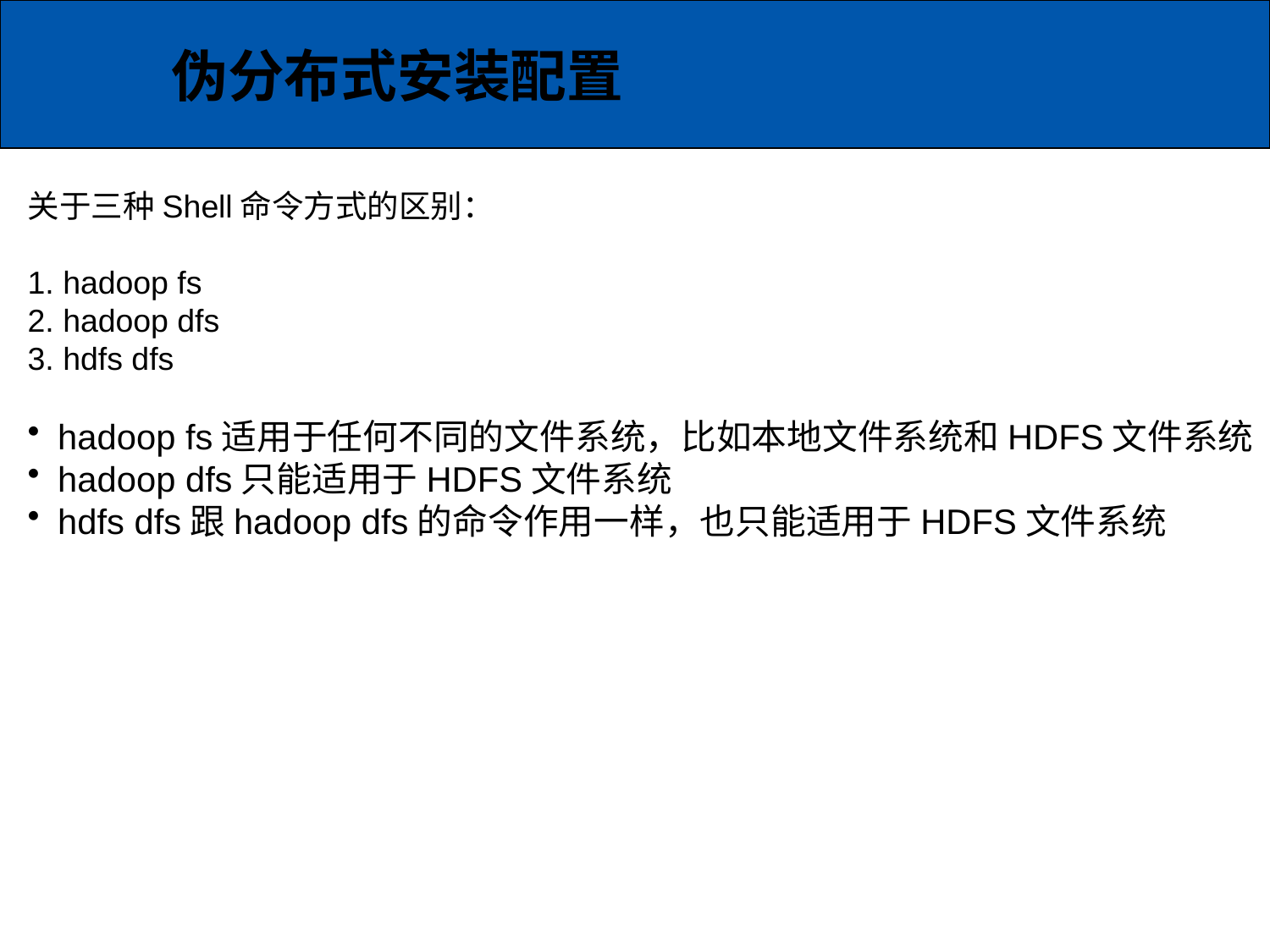

伪分布式安装配置
关于三种Shell命令方式的区别：

1. hadoop fs
2. hadoop dfs
3. hdfs dfs

hadoop fs适用于任何不同的文件系统，比如本地文件系统和HDFS文件系统
hadoop dfs只能适用于HDFS文件系统
hdfs dfs跟hadoop dfs的命令作用一样，也只能适用于HDFS文件系统